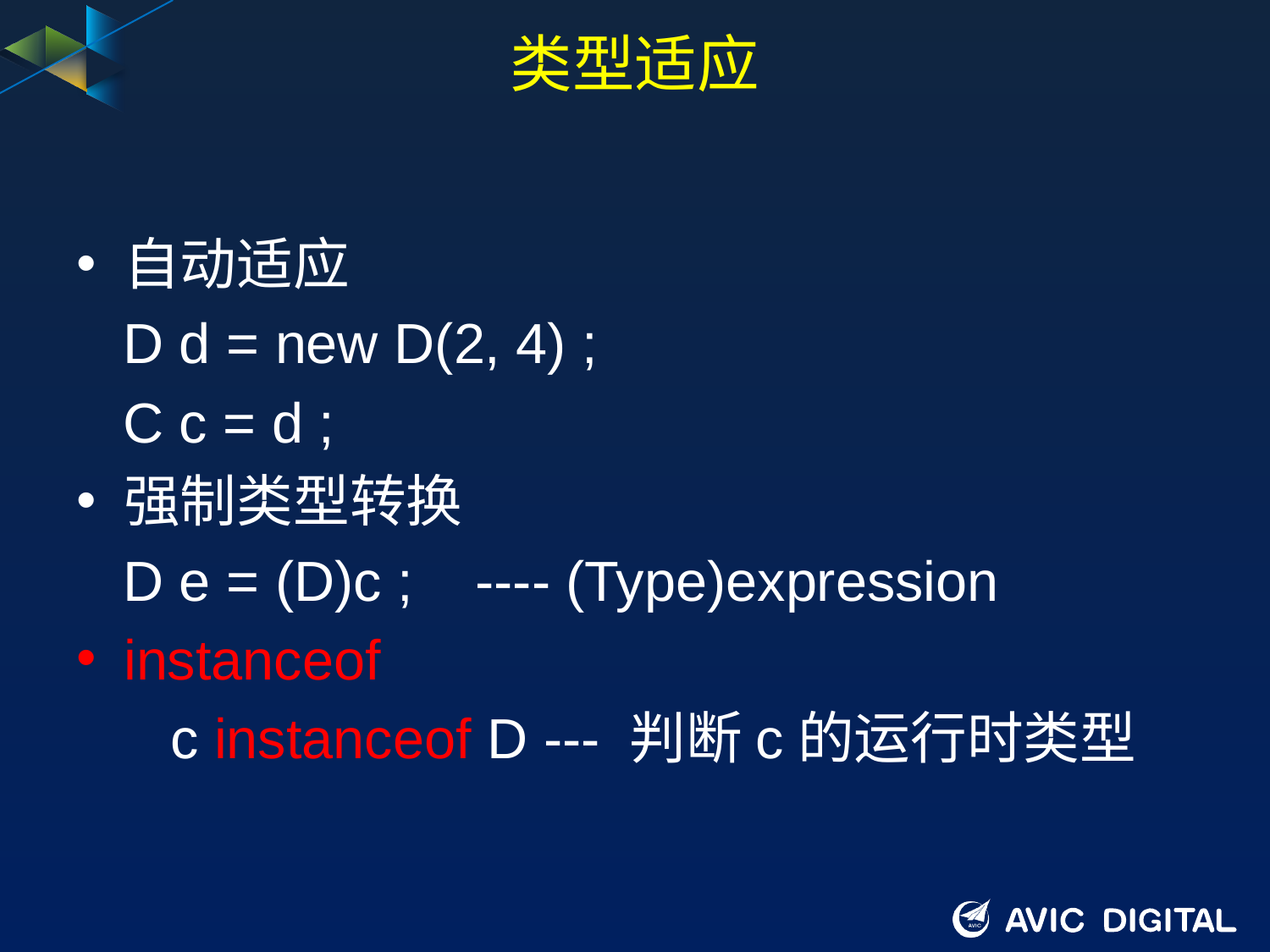

# 类型适应
自动适应
   D d = new D(2, 4) ;
   C c = d ;
强制类型转换
   D e = (D)c ;    ---- (Type)expression
instanceof
      c instanceof D --- 判断c的运行时类型